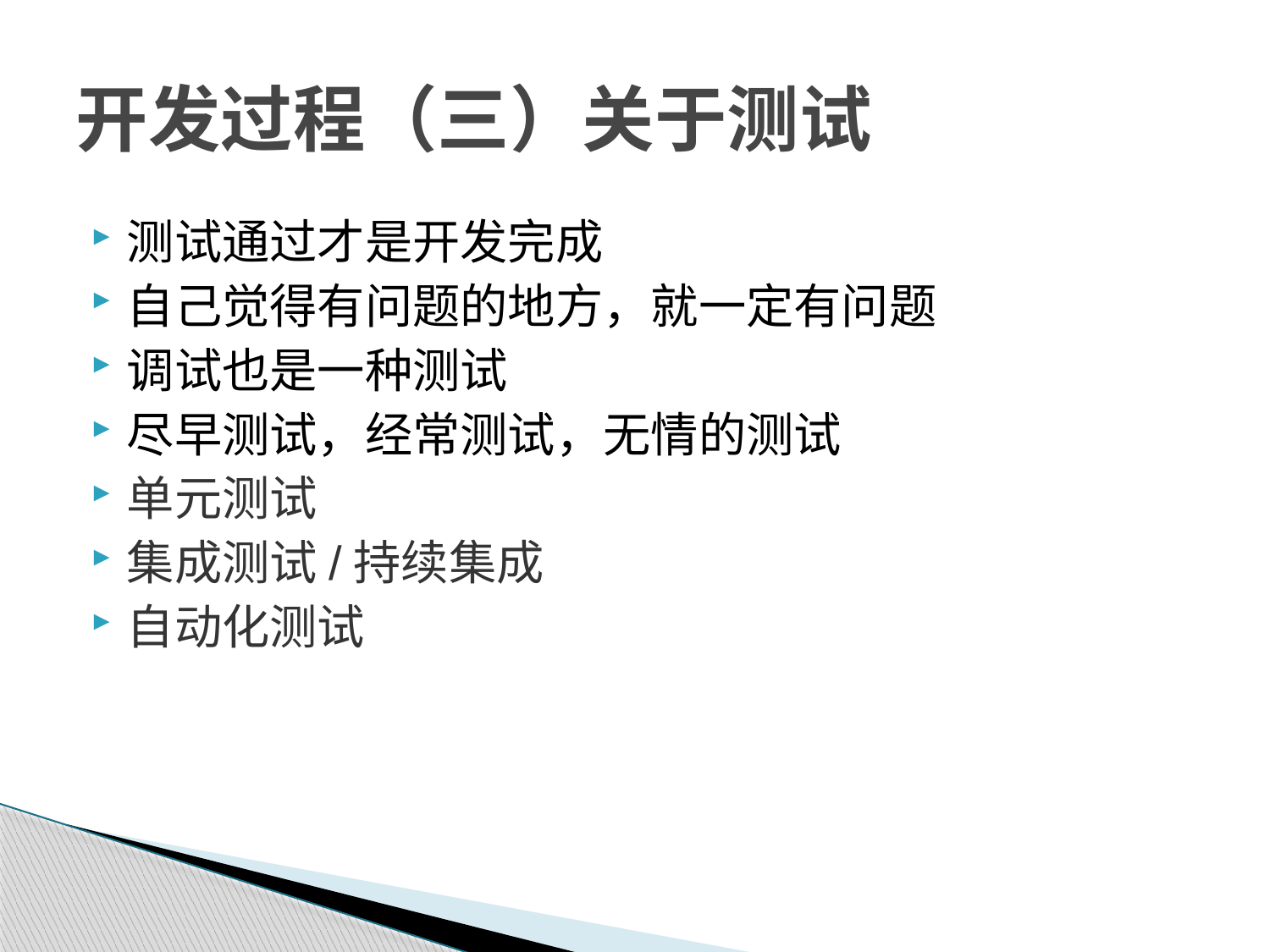

# 开发过程（三）关于测试
测试通过才是开发完成
自己觉得有问题的地方，就一定有问题
调试也是一种测试
尽早测试，经常测试，无情的测试
单元测试
集成测试/持续集成
自动化测试